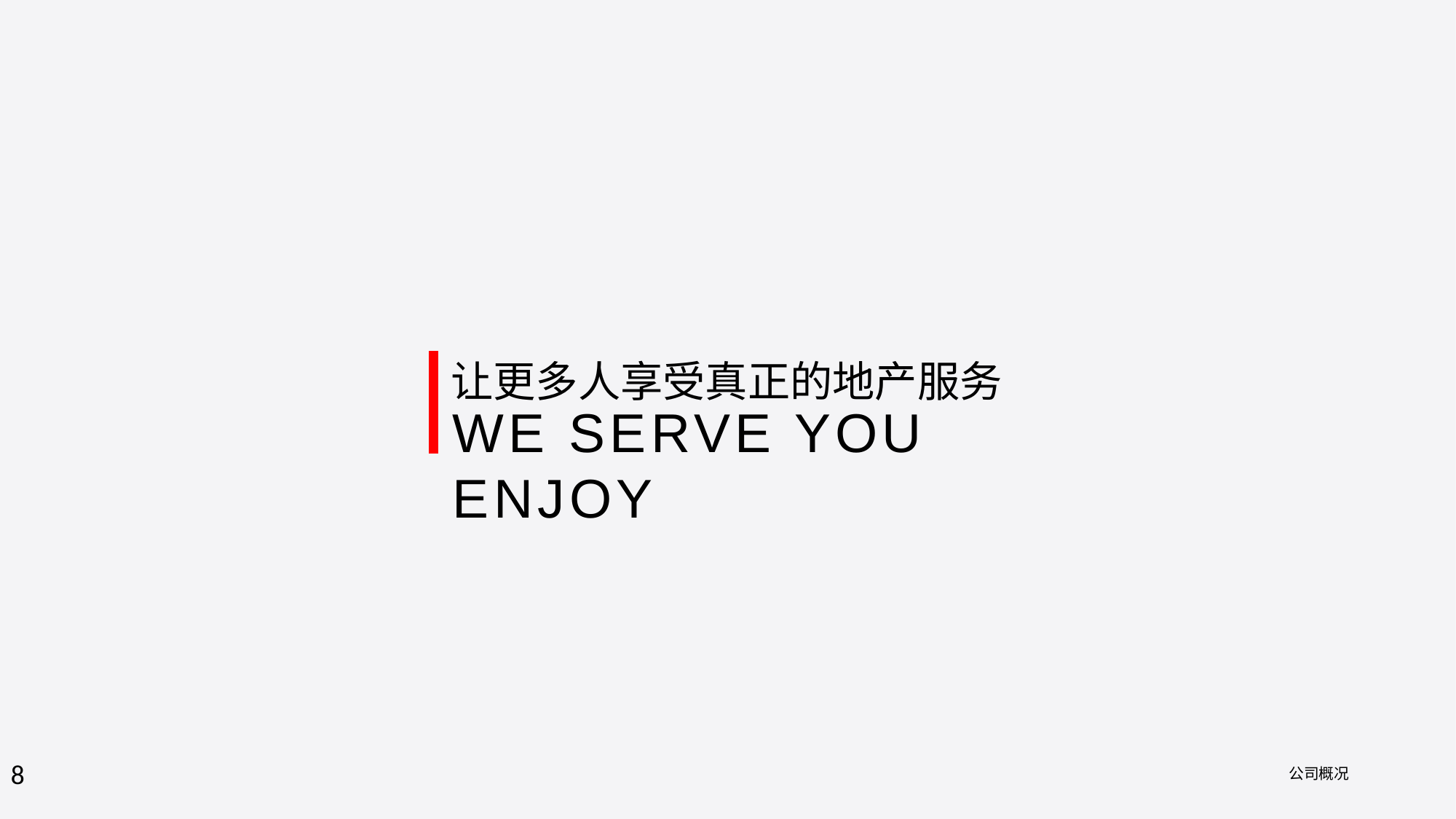

让更多人享受真正的地产服务
WE SERVE YOU ENJOY
8
公司概况